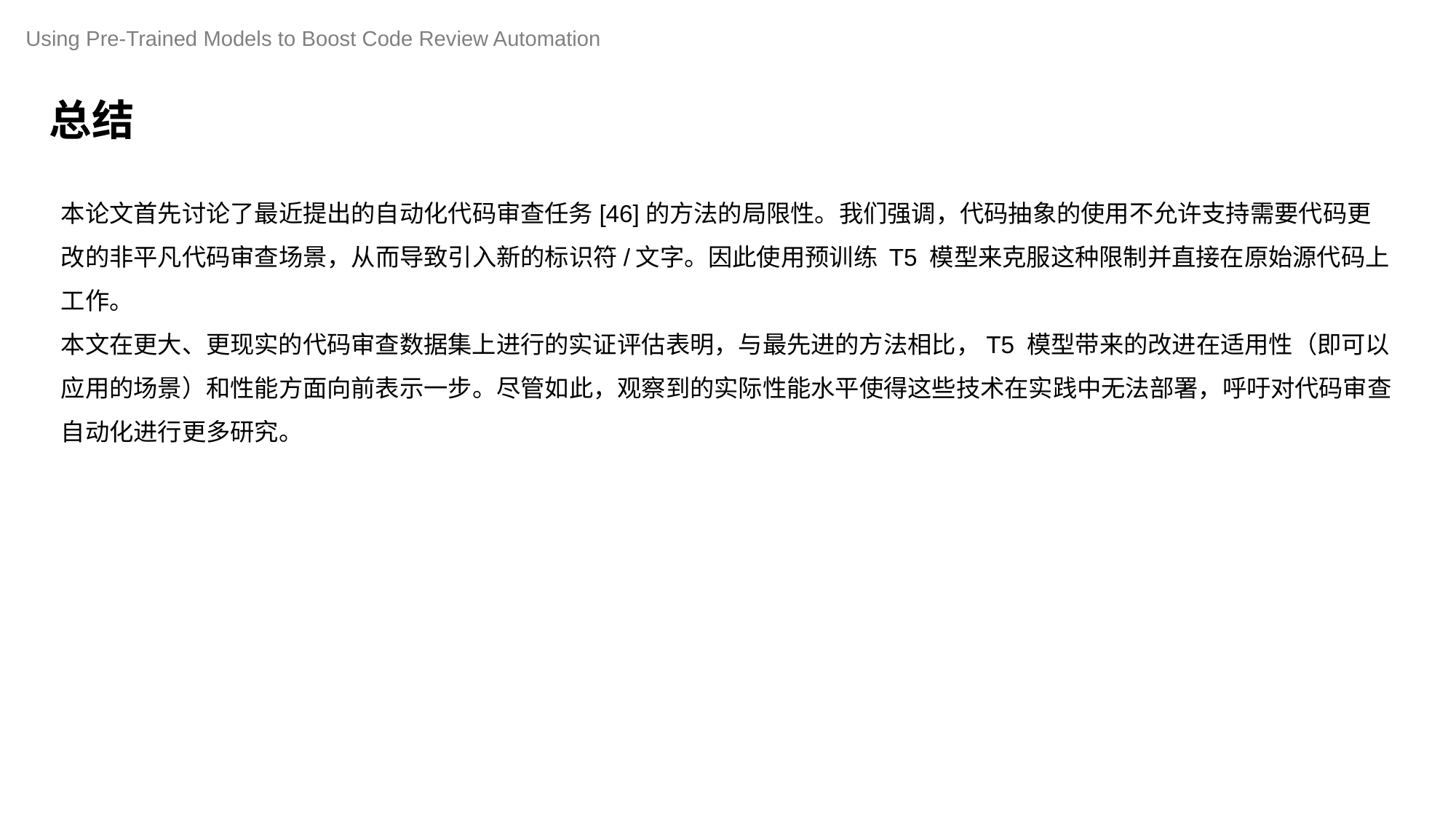

Using Pre-Trained Models to Boost Code Review Automation
总结
本论文首先讨论了最近提出的自动化代码审查任务[46]的方法的局限性。我们强调，代码抽象的使用不允许支持需要代码更改的非平凡代码审查场景，从而导致引入新的标识符/文字。因此使用预训练 T5 模型来克服这种限制并直接在原始源代码上工作。
本文在更大、更现实的代码审查数据集上进行的实证评估表明，与最先进的方法相比，T5 模型带来的改进在适用性（即可以应用的场景）和性能方面向前表示一步。尽管如此，观察到的实际性能水平使得这些技术在实践中无法部署，呼吁对代码审查自动化进行更多研究。